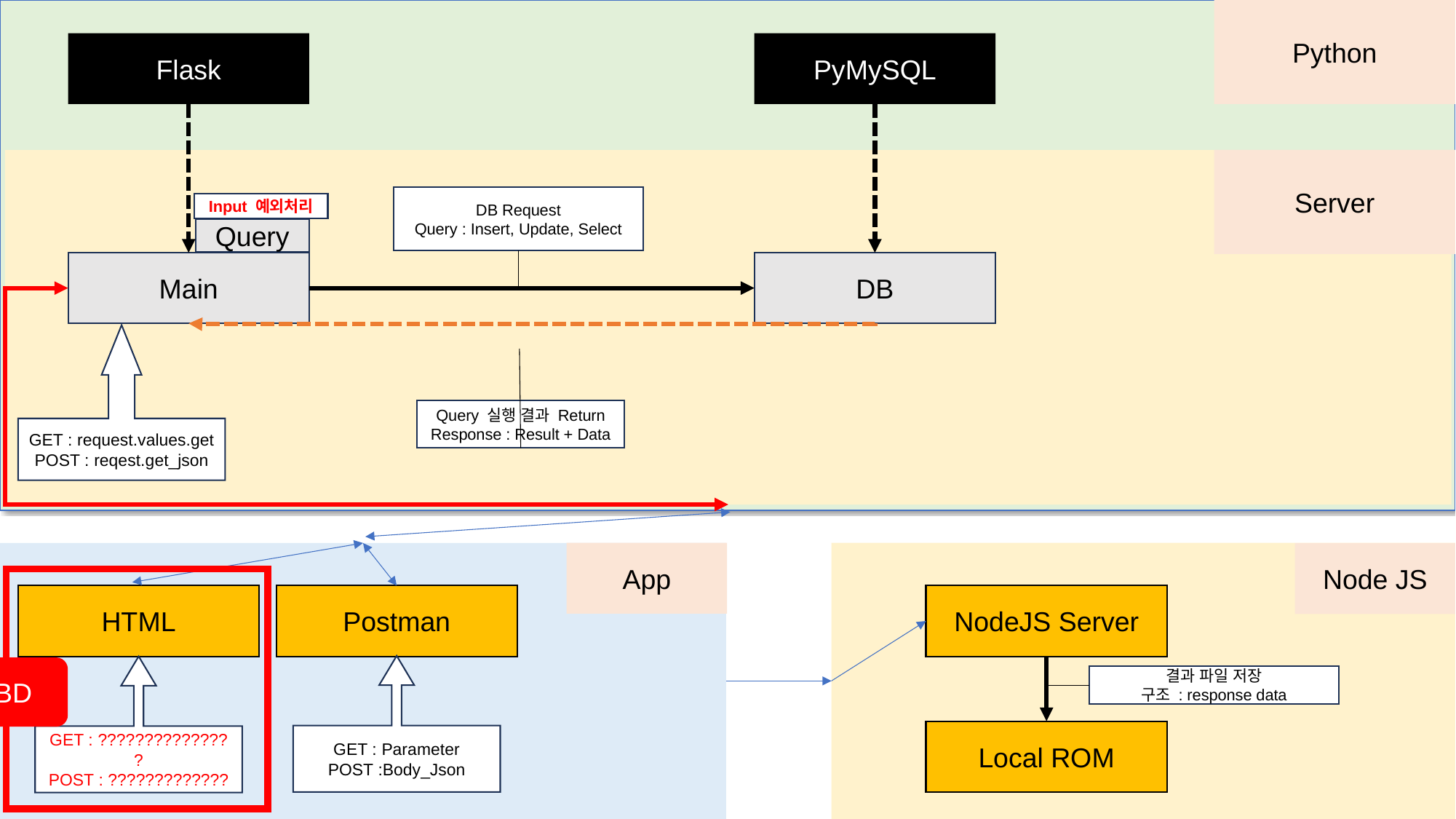

Python
Flask
PyMySQL

Server
DB Request
Query : Insert, Update, Select
Input 예외처리
Query
Main
DB
GET : request.values.get
POST : reqest.get_json
Query 실행 결과 Return
Response : Result + Data

App

Node JS

HTML
Postman
NodeJS Server
GET : Parameter
POST :Body_Json
GET : ???????????????
POST : ?????????????
TBD
결과 파일 저장
구조 : response data
Local ROM